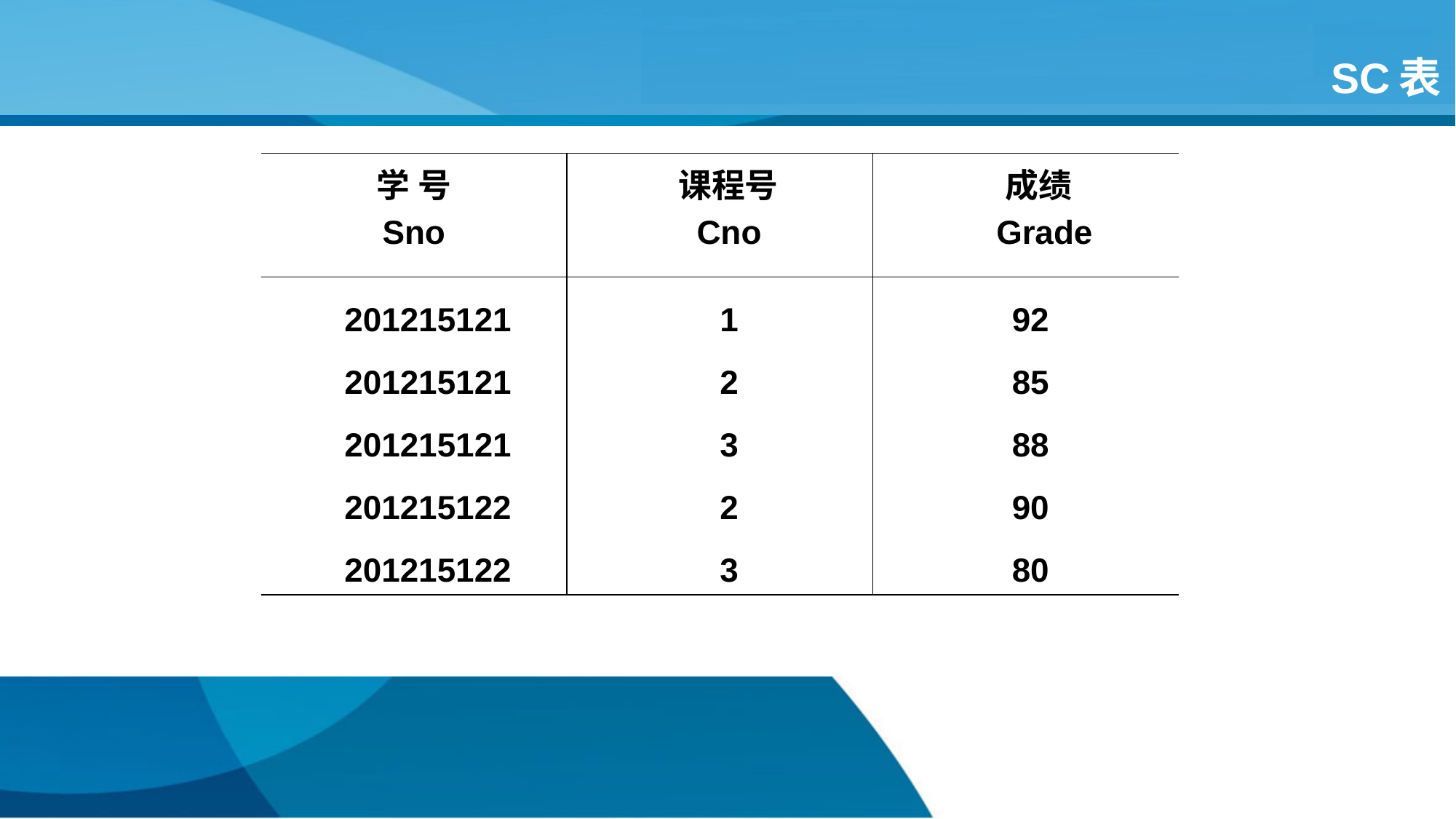

# SC表
| 学 号 Sno | 课程号 Cno | 成绩 Grade |
| --- | --- | --- |
| 201215121 201215121 201215121 201215122 201215122 | 1 2 3 2 3 | 92 85 88 90 80 |